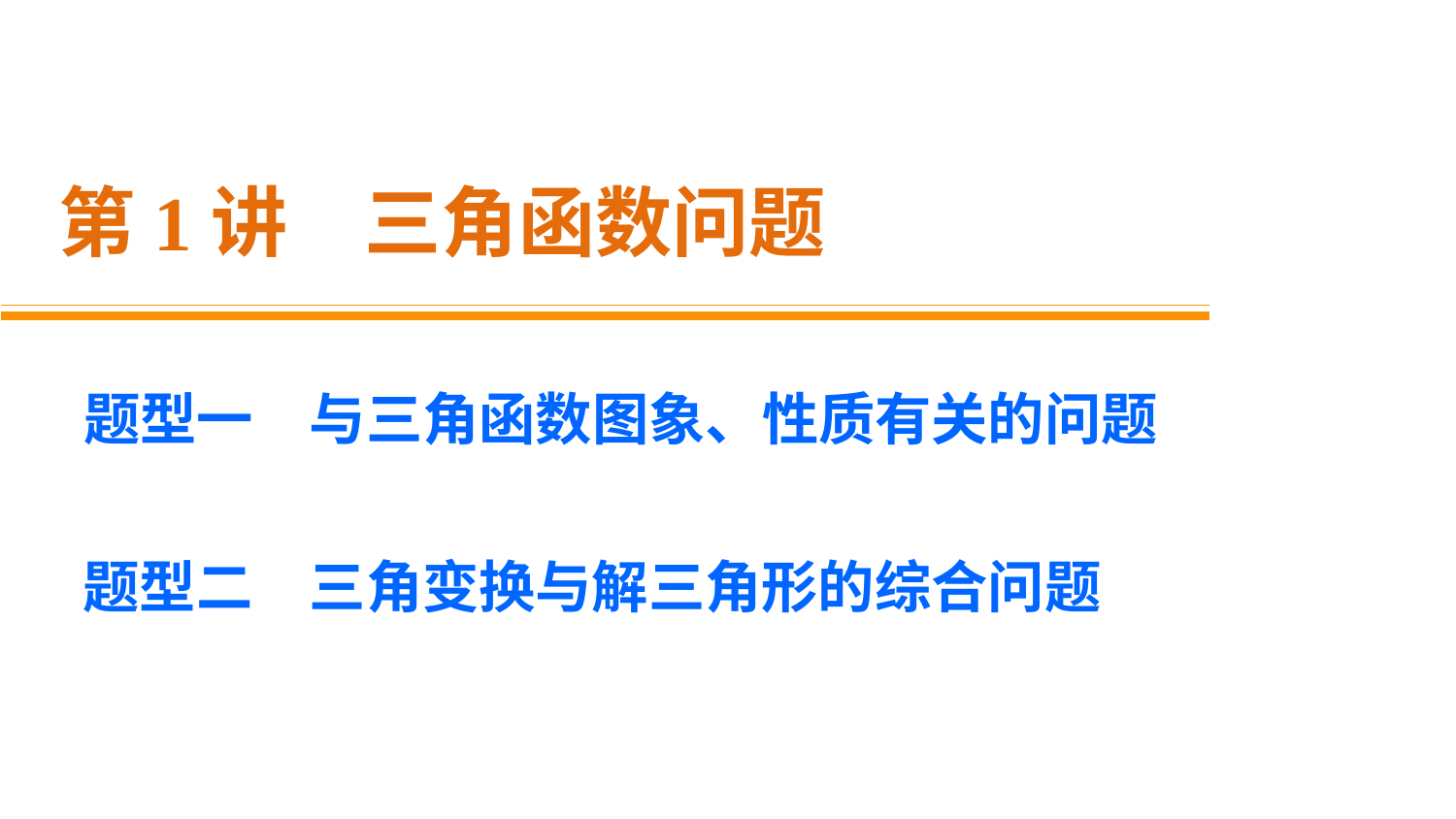

第1讲　三角函数问题
题型一　与三角函数图象、性质有关的问题
题型二　三角变换与解三角形的综合问题